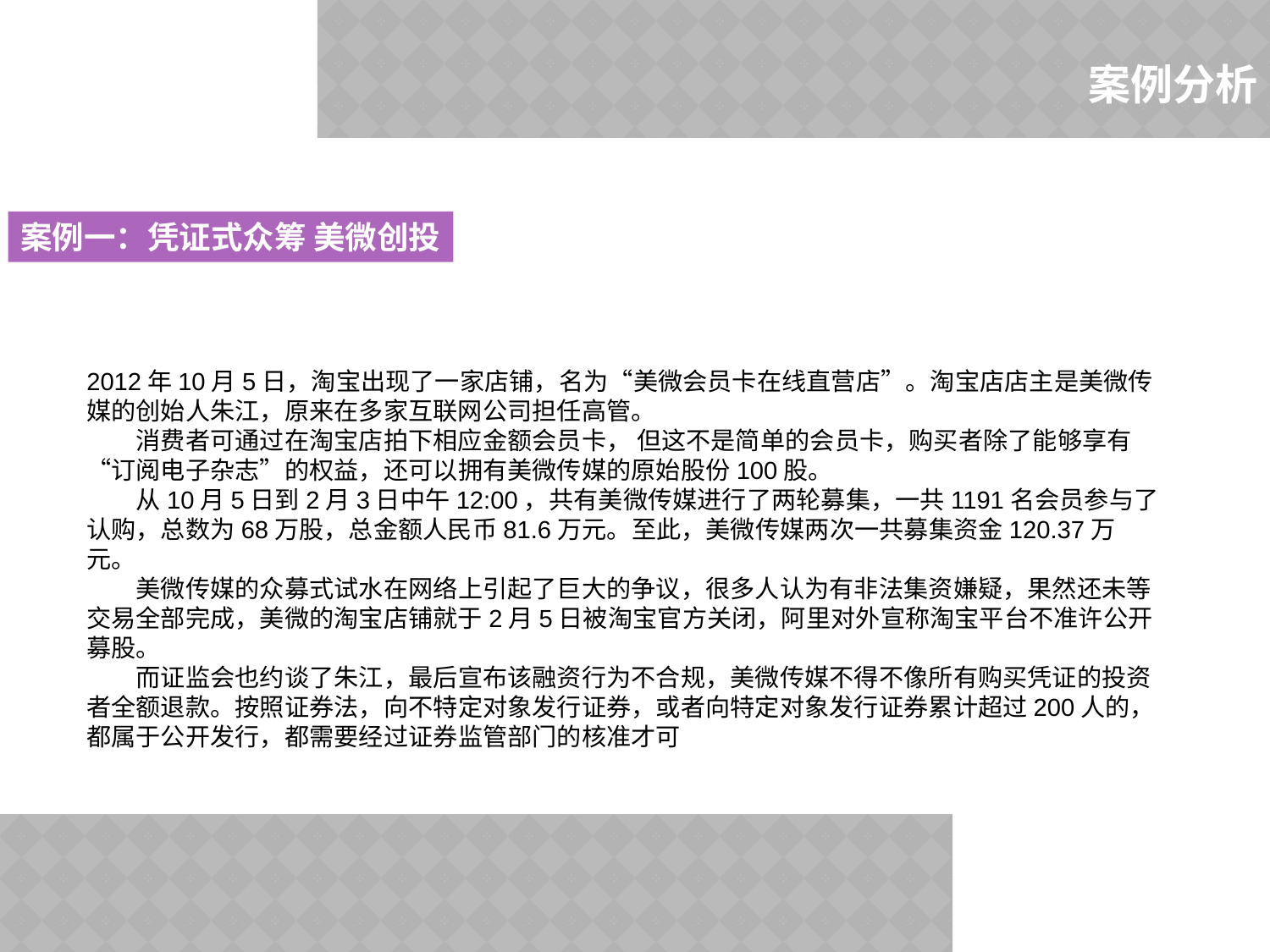

案例分析
案例一：凭证式众筹 美微创投
2012年10月5日，淘宝出现了一家店铺，名为“美微会员卡在线直营店”。淘宝店店主是美微传媒的创始人朱江，原来在多家互联网公司担任高管。
　　消费者可通过在淘宝店拍下相应金额会员卡， 但这不是简单的会员卡，购买者除了能够享有“订阅电子杂志”的权益，还可以拥有美微传媒的原始股份100股。
　　从10月5日到2月3日中午12:00，共有美微传媒进行了两轮募集，一共1191名会员参与了认购，总数为68万股，总金额人民币81.6万元。至此，美微传媒两次一共募集资金120.37万元。
　　美微传媒的众募式试水在网络上引起了巨大的争议，很多人认为有非法集资嫌疑，果然还未等交易全部完成，美微的淘宝店铺就于2月5日被淘宝官方关闭，阿里对外宣称淘宝平台不准许公开募股。
　　而证监会也约谈了朱江，最后宣布该融资行为不合规，美微传媒不得不像所有购买凭证的投资者全额退款。按照证券法，向不特定对象发行证券，或者向特定对象发行证券累计超过200人的，都属于公开发行，都需要经过证券监管部门的核准才可